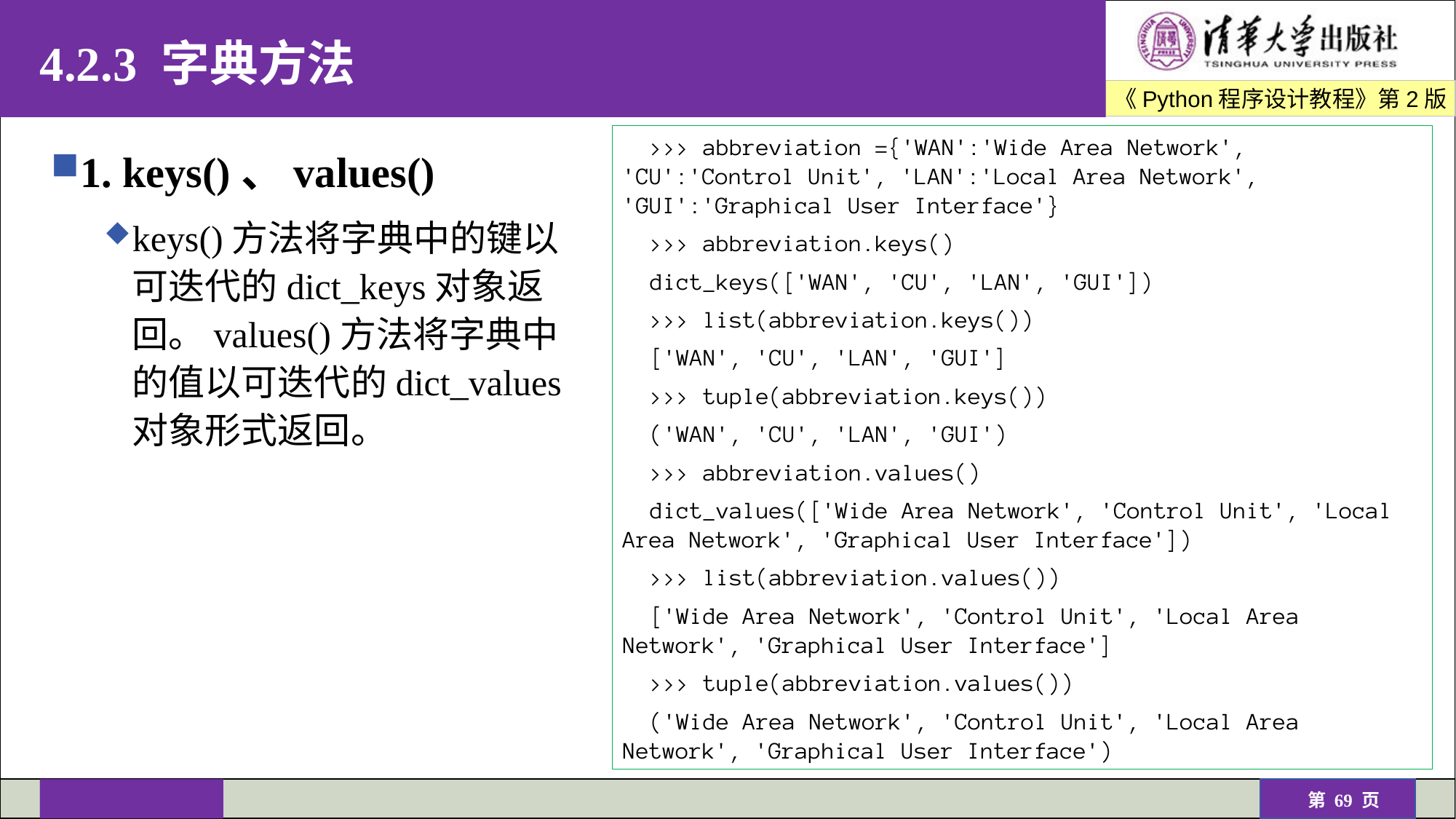

# 4.2.3 字典方法
>>> abbreviation ={'WAN':'Wide Area Network', 'CU':'Control Unit', 'LAN':'Local Area Network', 'GUI':'Graphical User Interface'}
>>> abbreviation.keys()
dict_keys(['WAN', 'CU', 'LAN', 'GUI'])
>>> list(abbreviation.keys())
['WAN', 'CU', 'LAN', 'GUI']
>>> tuple(abbreviation.keys())
('WAN', 'CU', 'LAN', 'GUI')
>>> abbreviation.values()
dict_values(['Wide Area Network', 'Control Unit', 'Local Area Network', 'Graphical User Interface'])
>>> list(abbreviation.values())
['Wide Area Network', 'Control Unit', 'Local Area Network', 'Graphical User Interface']
>>> tuple(abbreviation.values())
('Wide Area Network', 'Control Unit', 'Local Area Network', 'Graphical User Interface')
1. keys()、values()
keys()方法将字典中的键以可迭代的dict_keys对象返回。values()方法将字典中的值以可迭代的dict_values对象形式返回。